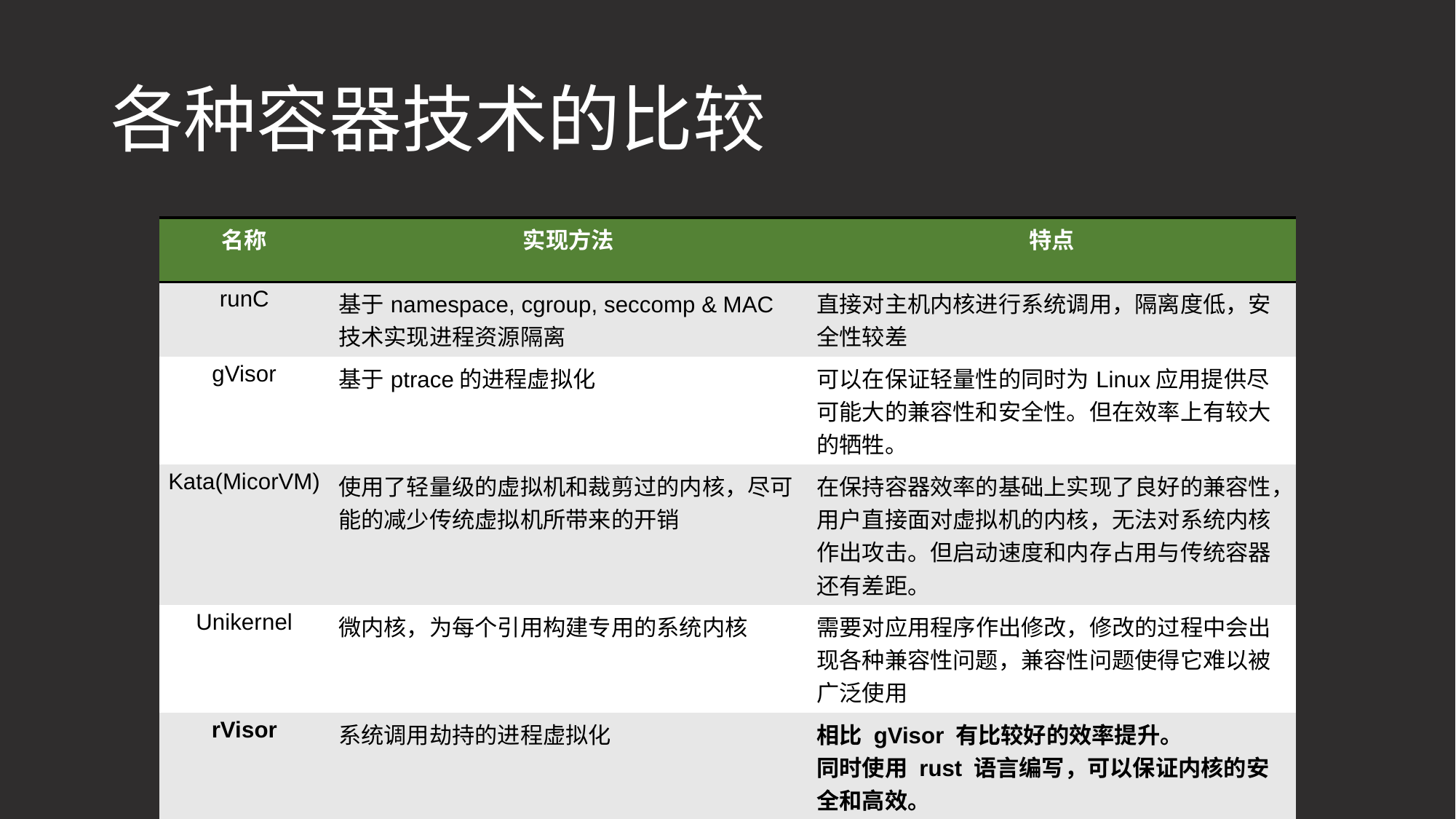

# 各种容器技术的比较
| 名称 | 实现方法 | 特点 |
| --- | --- | --- |
| runC | 基于namespace, cgroup, seccomp & MAC 技术实现进程资源隔离 | 直接对主机内核进行系统调用，隔离度低，安全性较差 |
| gVisor | 基于ptrace的进程虚拟化 | 可以在保证轻量性的同时为Linux应用提供尽可能大的兼容性和安全性。但在效率上有较大的牺牲。 |
| Kata(MicorVM) | 使⽤了轻量级的虚拟机和裁剪过的内核，尽可能的减少传统虚拟机所带来的开销 | 在保持容器效率的基础上实现了良好的兼容性，⽤户直接⾯对虚拟机的内核，⽆法对系统内核作出攻击。但启动速度和内存占用与传统容器还有差距。 |
| Unikernel | 微内核，为每个引用构建专用的系统内核 | 需要对应⽤程序作出修改，修改的过程中会出现各种兼容性问题，兼容性问题使得它难以被⼴泛使⽤ |
| rVisor | 系统调用劫持的进程虚拟化 | 相比 gVisor 有比较好的效率提升。 同时使用 rust 语言编写，可以保证内核的安全和高效。 |